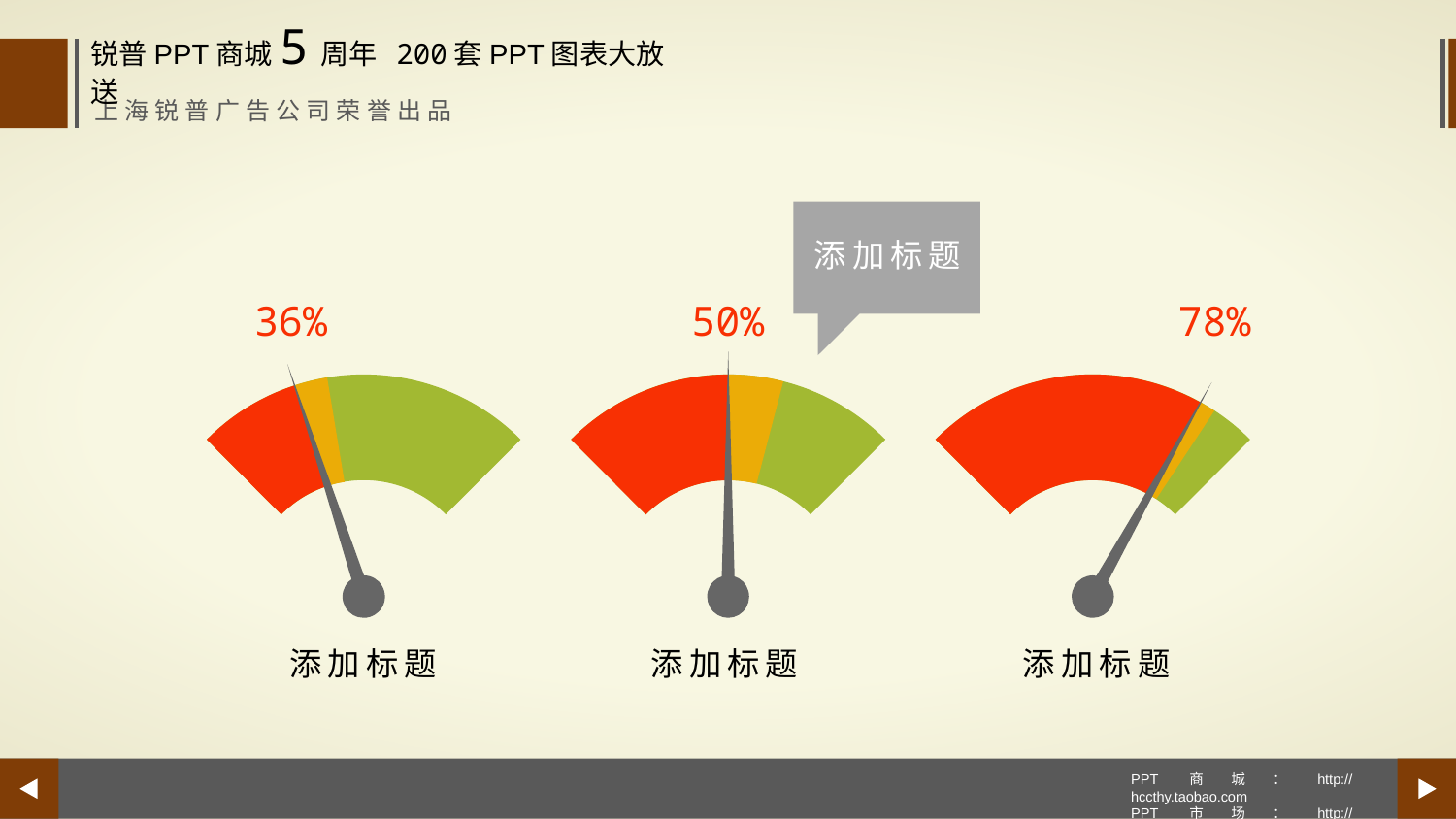

添加标题

36%
50%
78%

添加标题
添加标题
添加标题